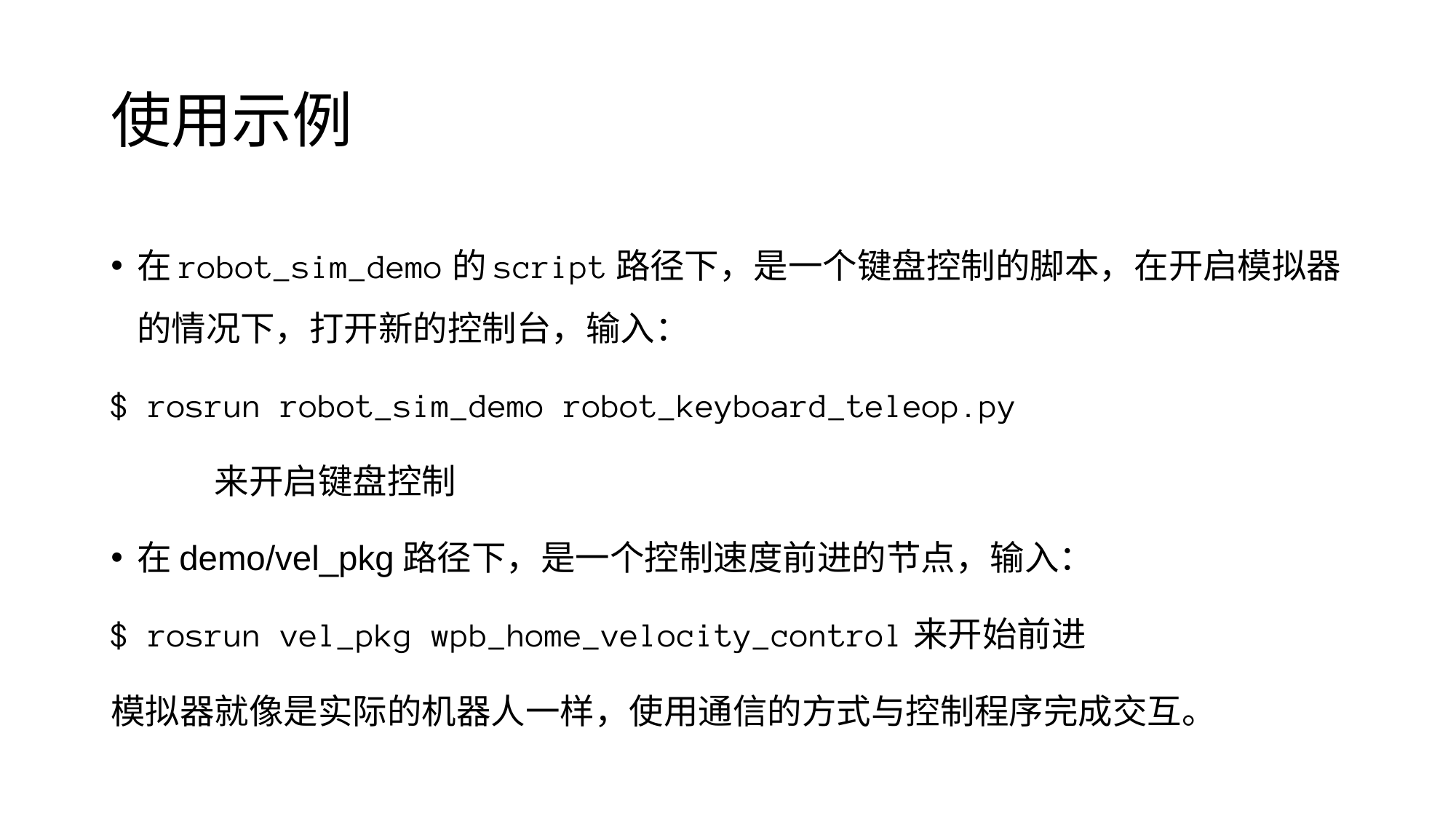

# 使用示例
在robot_sim_demo的script路径下，是一个键盘控制的脚本，在开启模拟器的情况下，打开新的控制台，输入：
$ rosrun robot_sim_demo robot_keyboard_teleop.py
	来开启键盘控制
在demo/vel_pkg路径下，是一个控制速度前进的节点，输入：
$ rosrun vel_pkg wpb_home_velocity_control来开始前进
模拟器就像是实际的机器人一样，使用通信的方式与控制程序完成交互。